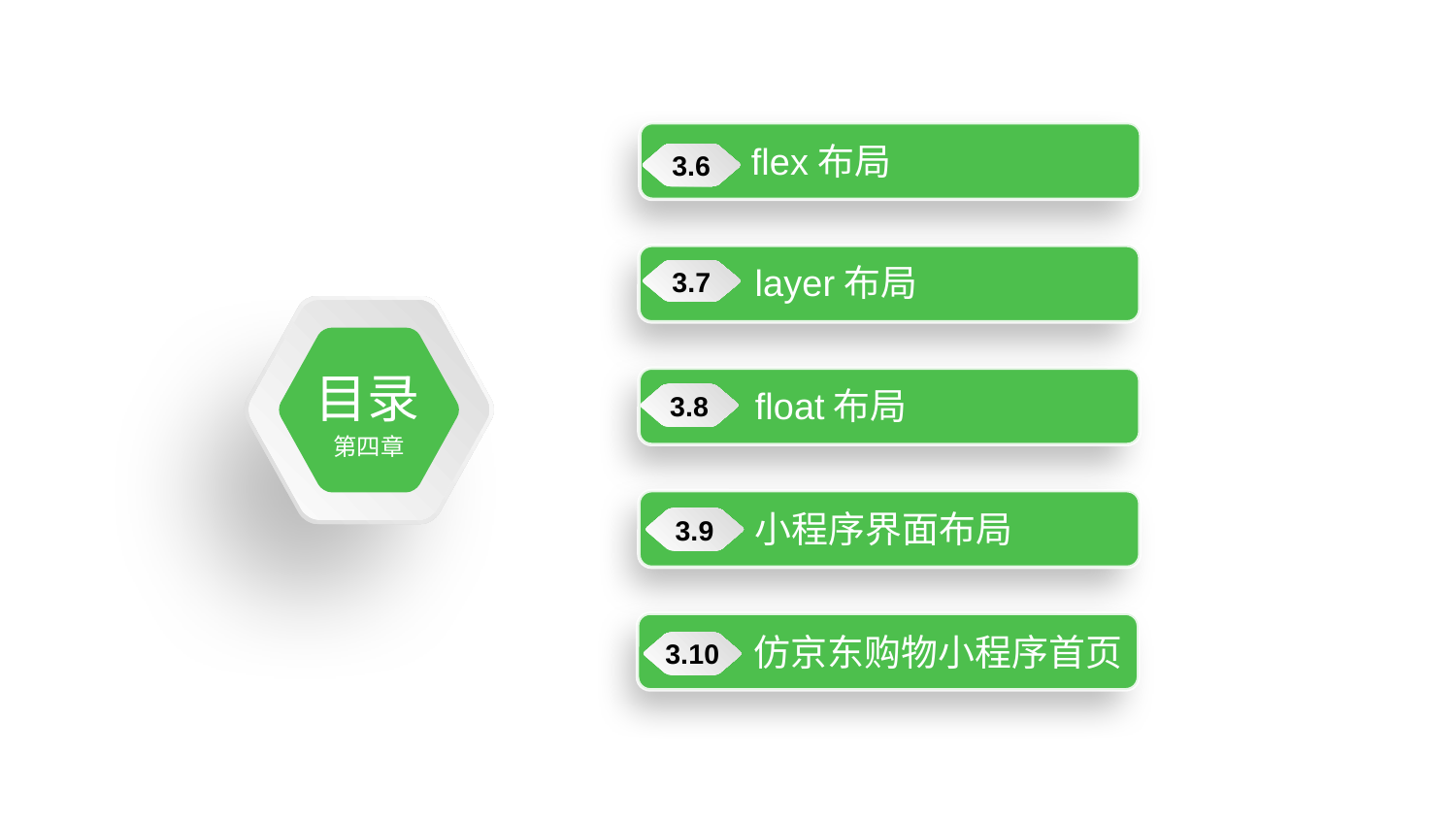

flex布局
3.6

layer布局
3.7

目录
第四章

float布局
3.8

小程序界面布局
3.9

仿京东购物小程序首页
3.10